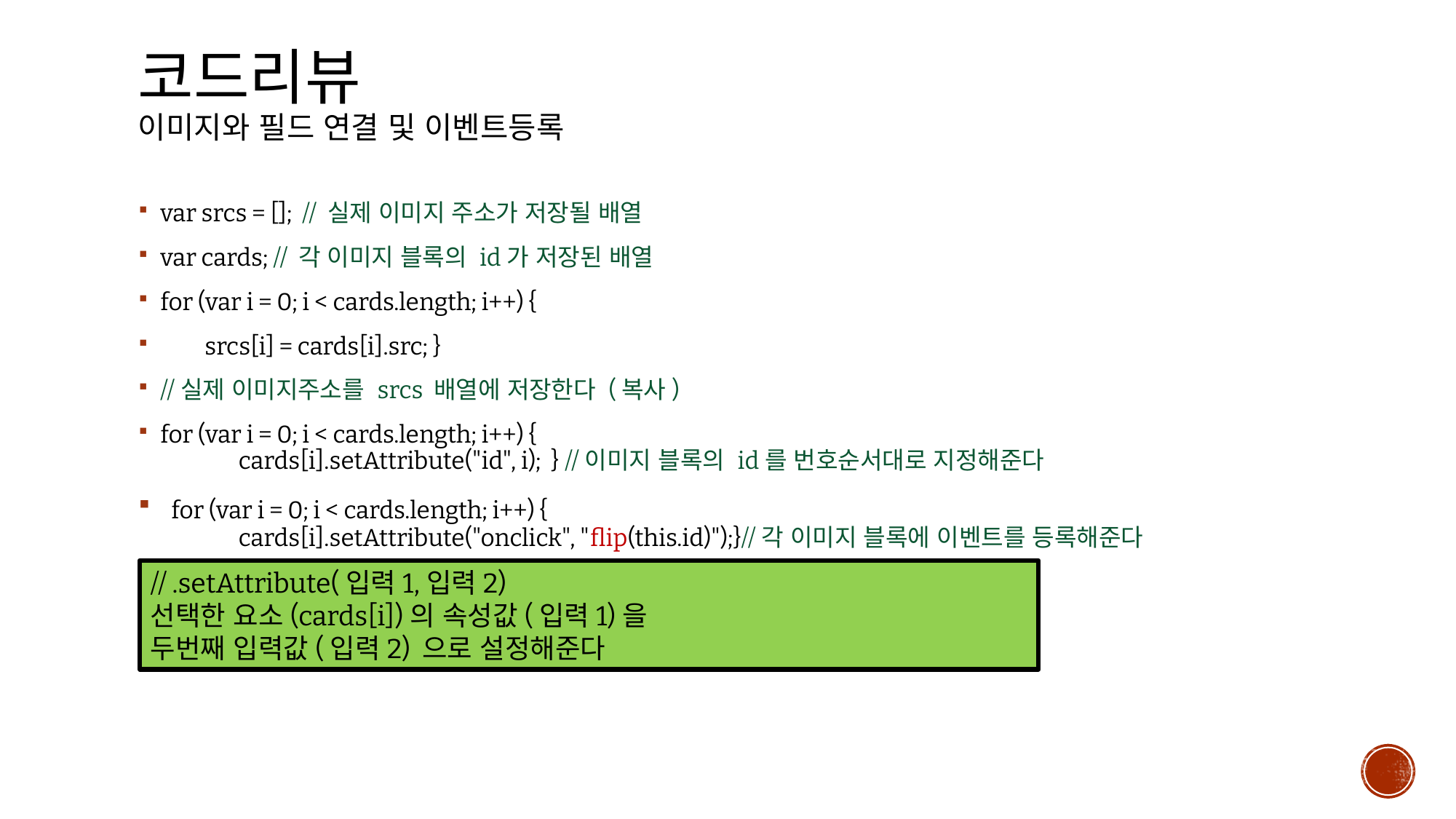

# 코드리뷰 이미지와 필드 연결 및 이벤트등록

var srcs = [];  // 실제 이미지 주소가 저장될 배열
var cards; // 각 이미지 블록의 id가 저장된 배열
for (var i = 0; i < cards.length; i++) {
         srcs[i] = cards[i].src; }
//실제 이미지주소를 srcs 배열에 저장한다 (복사)
for (var i = 0; i < cards.length; i++) {
                cards[i].setAttribute("id", i);  } //이미지 블록의 id를 번호순서대로 지정해준다
  for (var i = 0; i < cards.length; i++) {
                cards[i].setAttribute("onclick", "flip(this.id)");}//각 이미지 블록에 이벤트를 등록해준다
                                                                                                        filp함수은 이후서술

// .setAttribute(입력1,입력2)
선택한 요소(cards[i])의 속성값(입력1)을
두번째 입력값(입력2) 으로 설정해준다